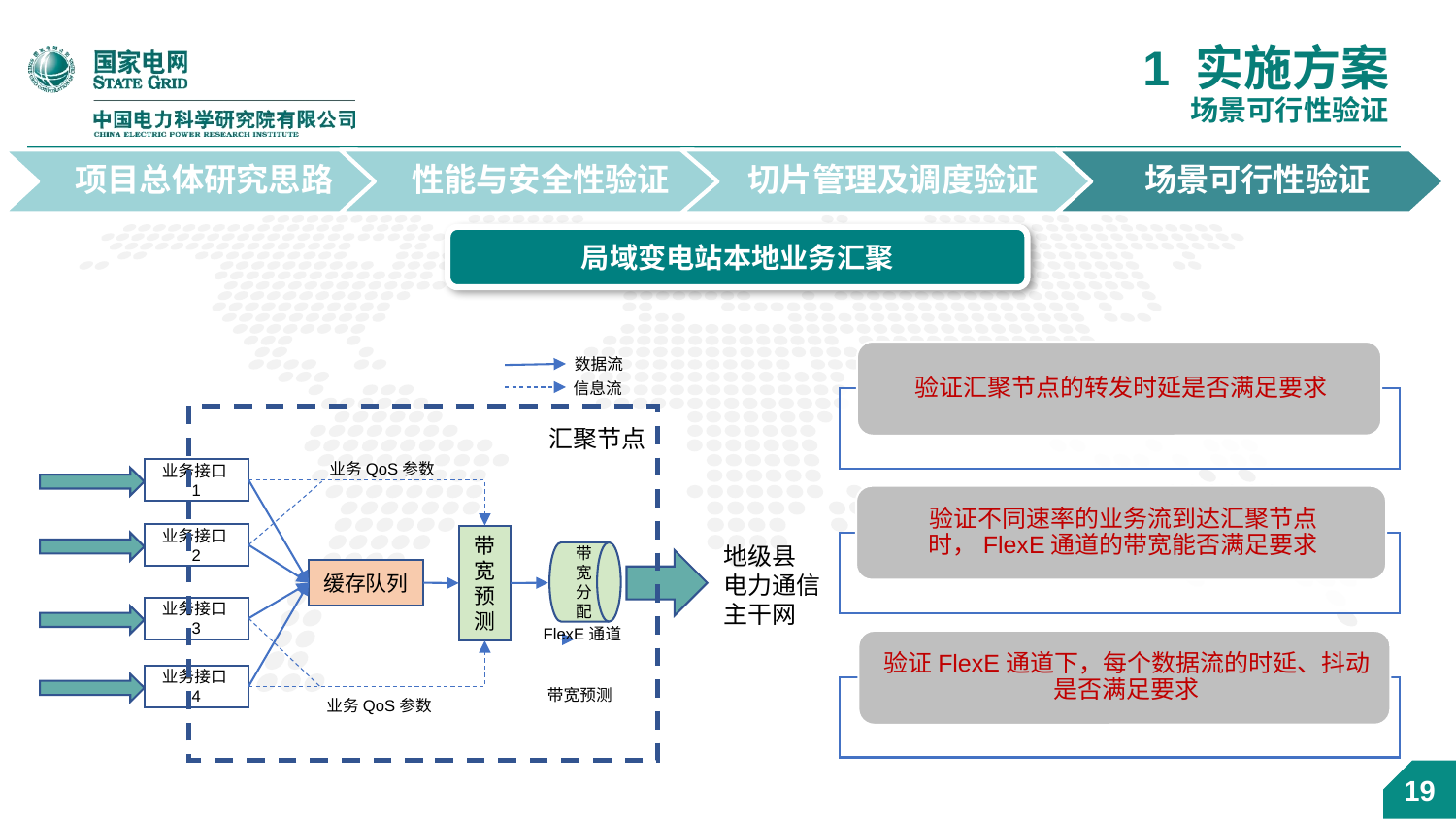

# 1 实施方案 场景可行性验证
项目总体研究思路
性能与安全性验证
切片管理及调度验证
场景可行性验证
局域变电站本地业务汇聚
验证汇聚节点的转发时延是否满足要求
验证不同速率的业务流到达汇聚节点时，FlexE通道的带宽能否满足要求
验证FlexE通道下，每个数据流的时延、抖动是否满足要求
数据流
信息流

汇聚节点
业务QoS参数
业务接口1

业务接口2

带宽预测
地级县
电力通信
主干网
带宽分配

缓存队列
业务接口3

FlexE通道
业务接口4

带宽预测
业务QoS参数
19